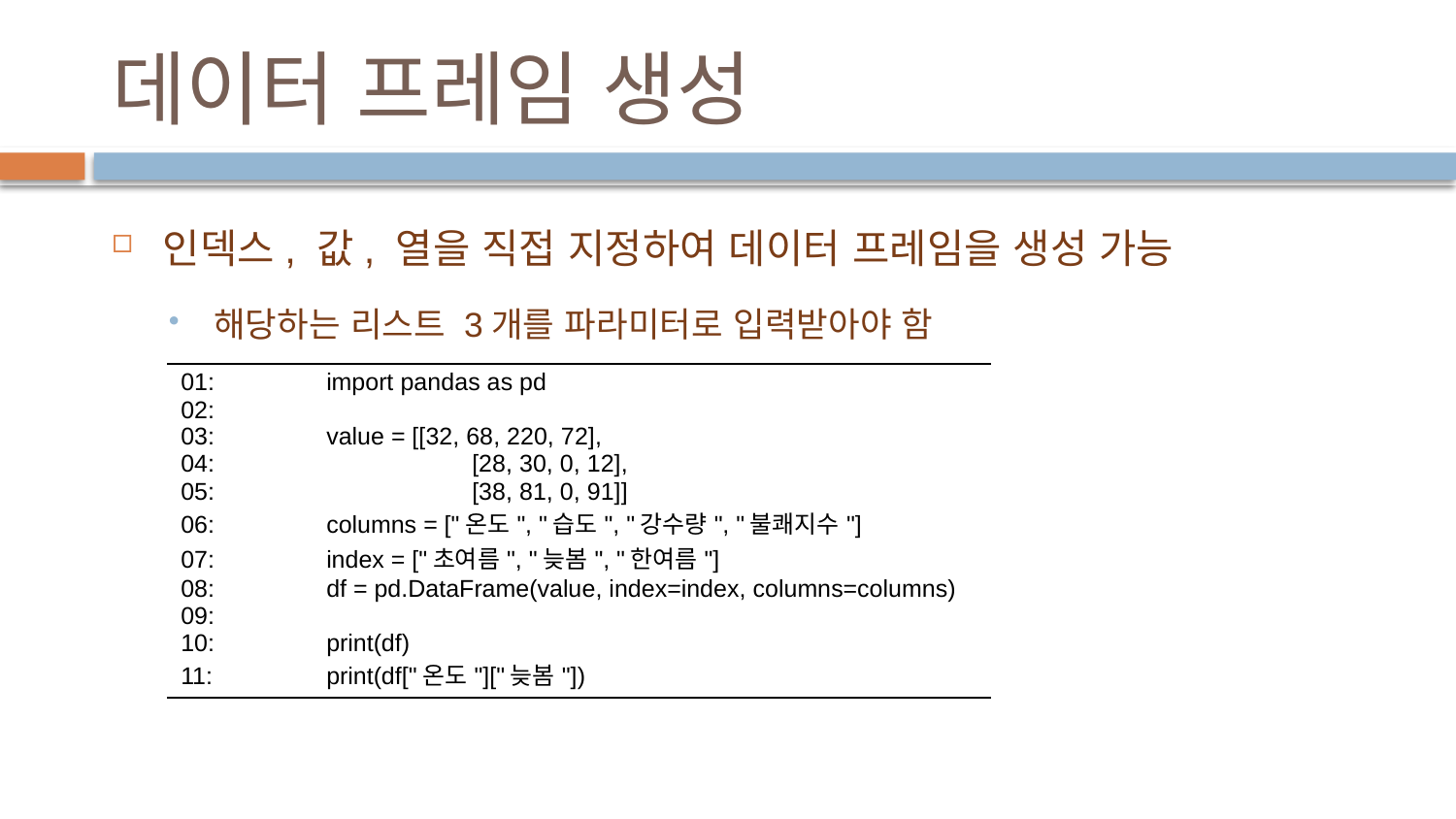

# 데이터 프레임 생성
인덱스, 값, 열을 직접 지정하여 데이터 프레임을 생성 가능
해당하는 리스트 3개를 파라미터로 입력받아야 함
| 01: import pandas as pd 02: 03: value = [[32, 68, 220, 72], 04: [28, 30, 0, 12], 05: [38, 81, 0, 91]] 06: columns = ["온도", "습도", "강수량", "불쾌지수"] 07: index = ["초여름", "늦봄", "한여름"] 08: df = pd.DataFrame(value, index=index, columns=columns) 09: 10: print(df) 11: print(df["온도"]["늦봄"]) |
| --- |